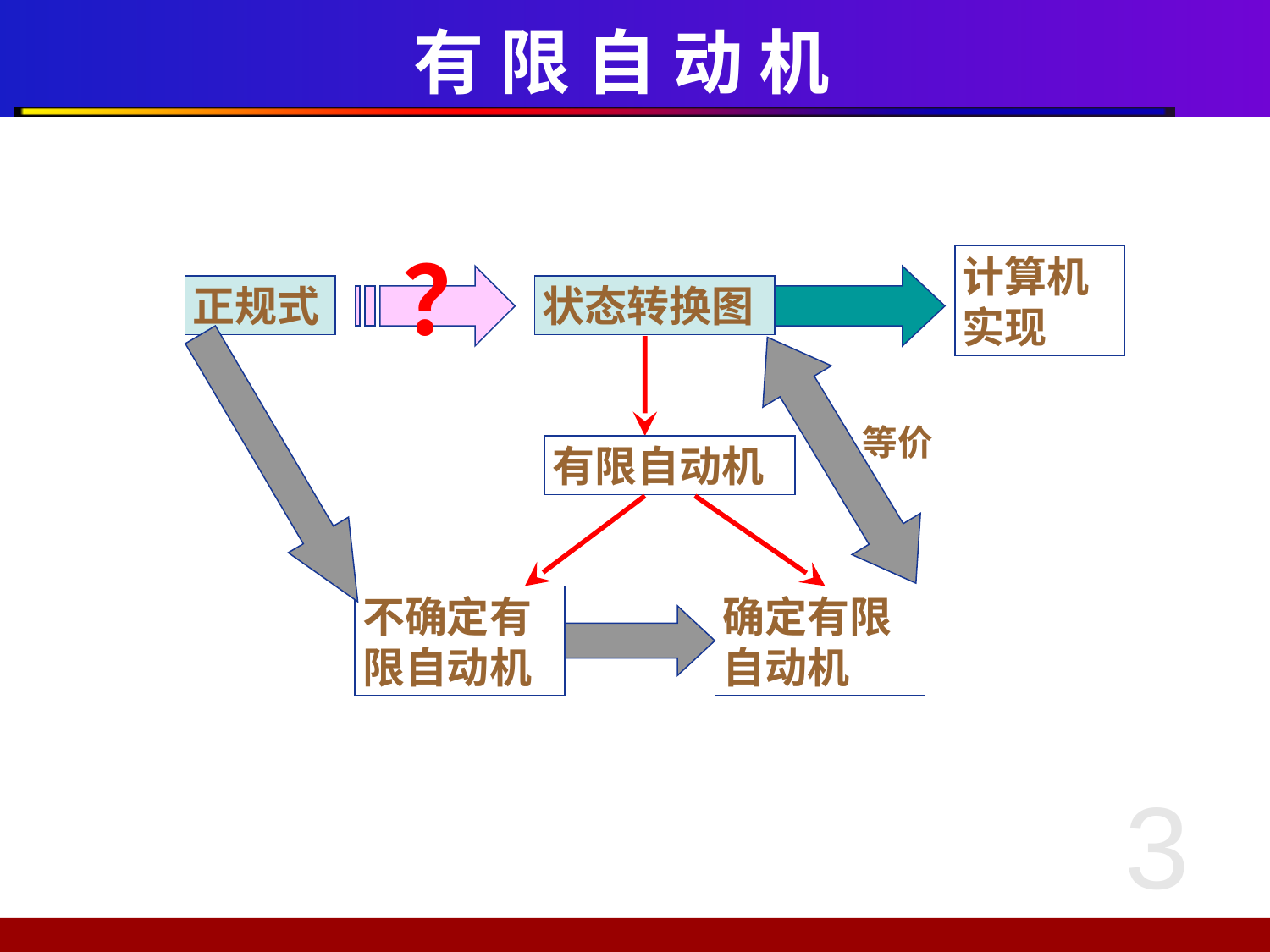

# 有 限 自 动 机
？
计算机实现

正规式
状态转换图

等价

有限自动机

不确定有限自动机
确定有限自动机

3